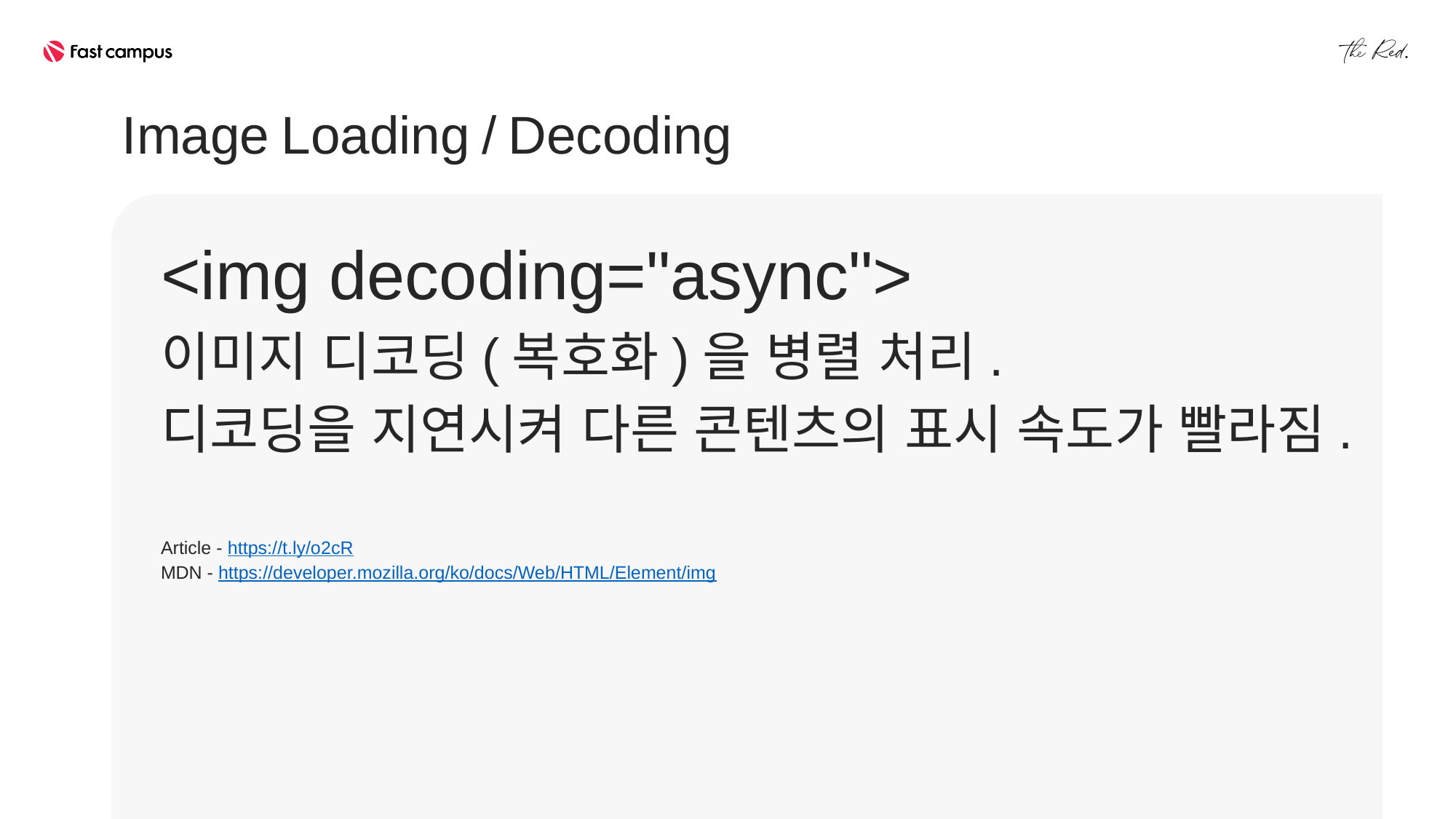

Image Loading / Decoding
<img decoding="async">
이미지 디코딩(복호화)을 병렬 처리.
디코딩을 지연시켜 다른 콘텐츠의 표시 속도가 빨라짐.

Article - https://t.ly/o2cR
MDN - https://developer.mozilla.org/ko/docs/Web/HTML/Element/img